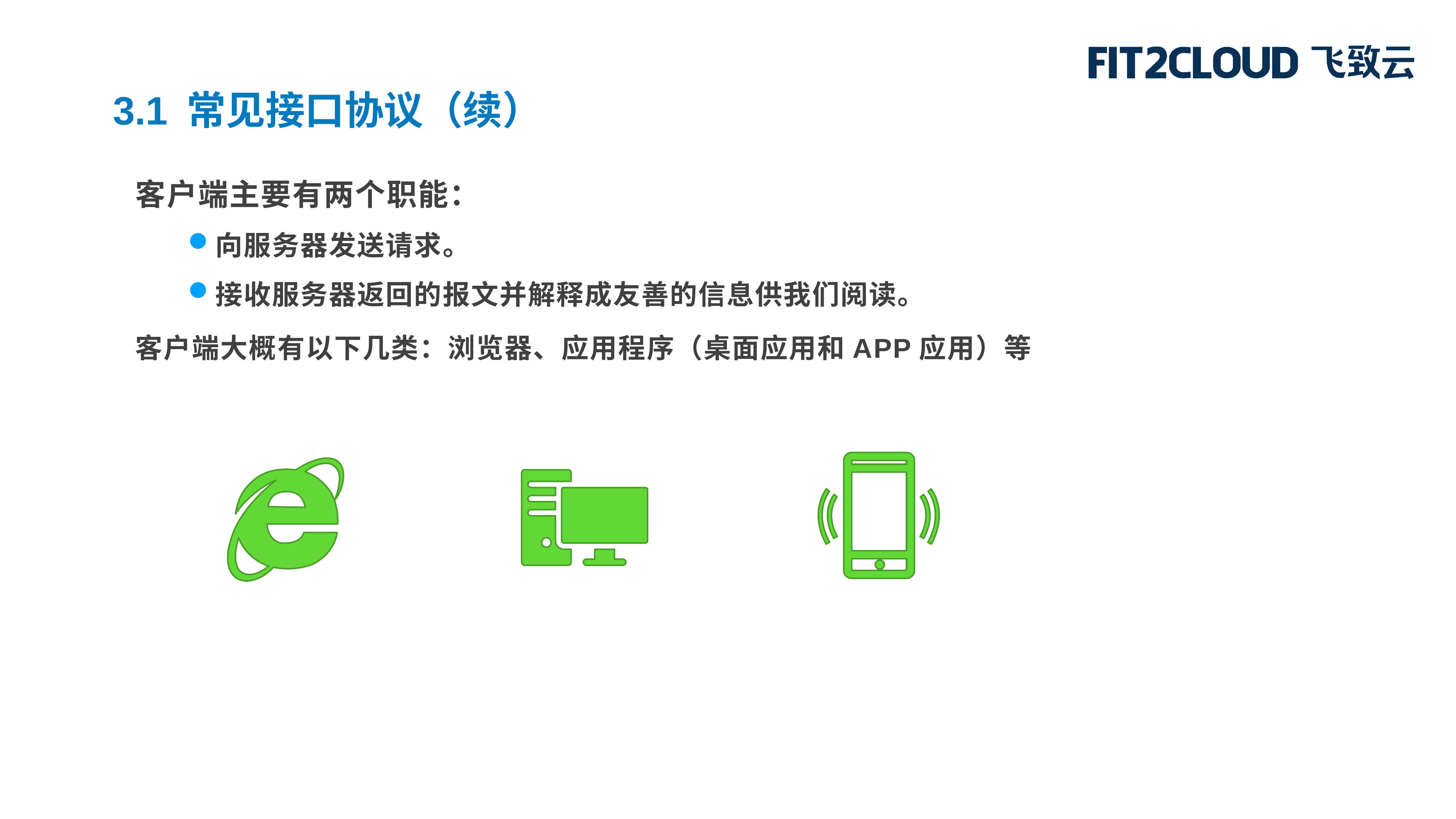

3.1 常见接口协议（续）
客户端主要有两个职能：
向服务器发送请求。
接收服务器返回的报文并解释成友善的信息供我们阅读。
客户端大概有以下几类：浏览器、应用程序（桌面应用和APP应用）等